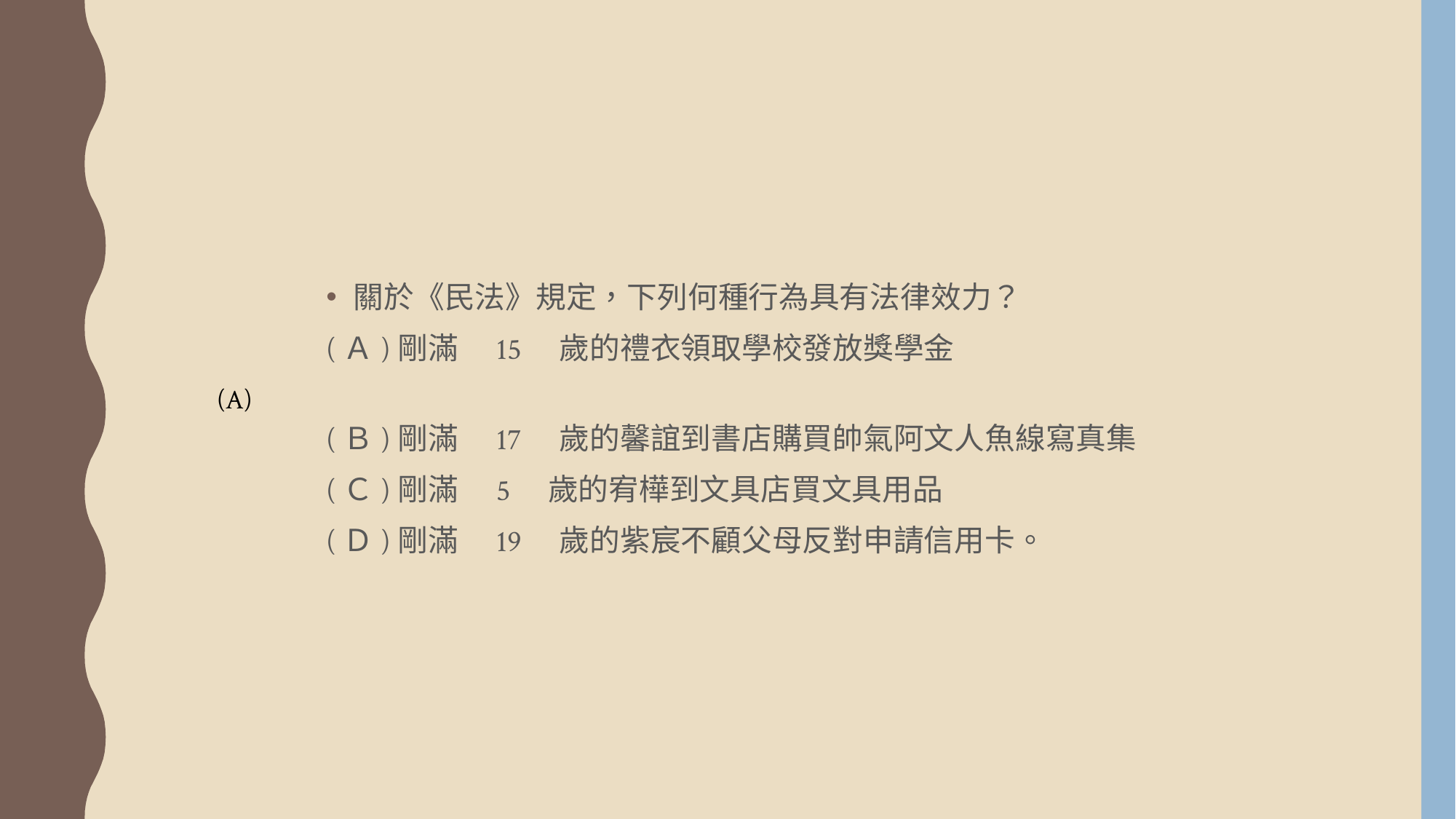

關於《民法》規定，下列何種行為具有法律效力？
(Ａ)剛滿　15　歲的禮衣領取學校發放獎學金
(Ｂ)剛滿　17　歲的馨誼到書店購買帥氣阿文人魚線寫真集
(Ｃ)剛滿　5　歲的宥樺到文具店買文具用品
(Ｄ)剛滿　19　歲的紫宸不顧父母反對申請信用卡。

(A)